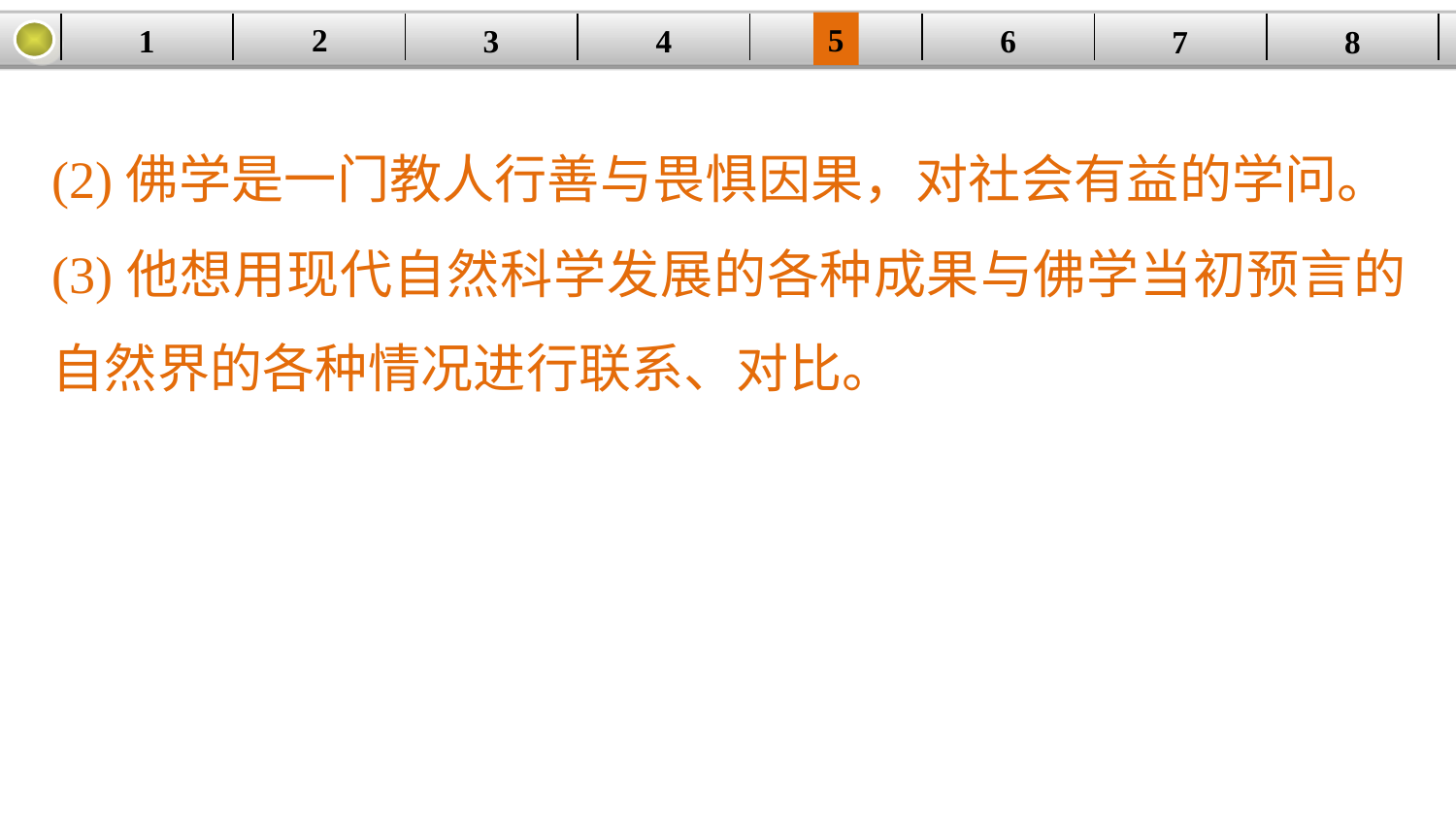

5
2
1
4
6
|  |  |  |  |  |  |  |  |
| --- | --- | --- | --- | --- | --- | --- | --- |
3
8
7

(2)佛学是一门教人行善与畏惧因果，对社会有益的学问。
(3)他想用现代自然科学发展的各种成果与佛学当初预言的自然界的各种情况进行联系、对比。